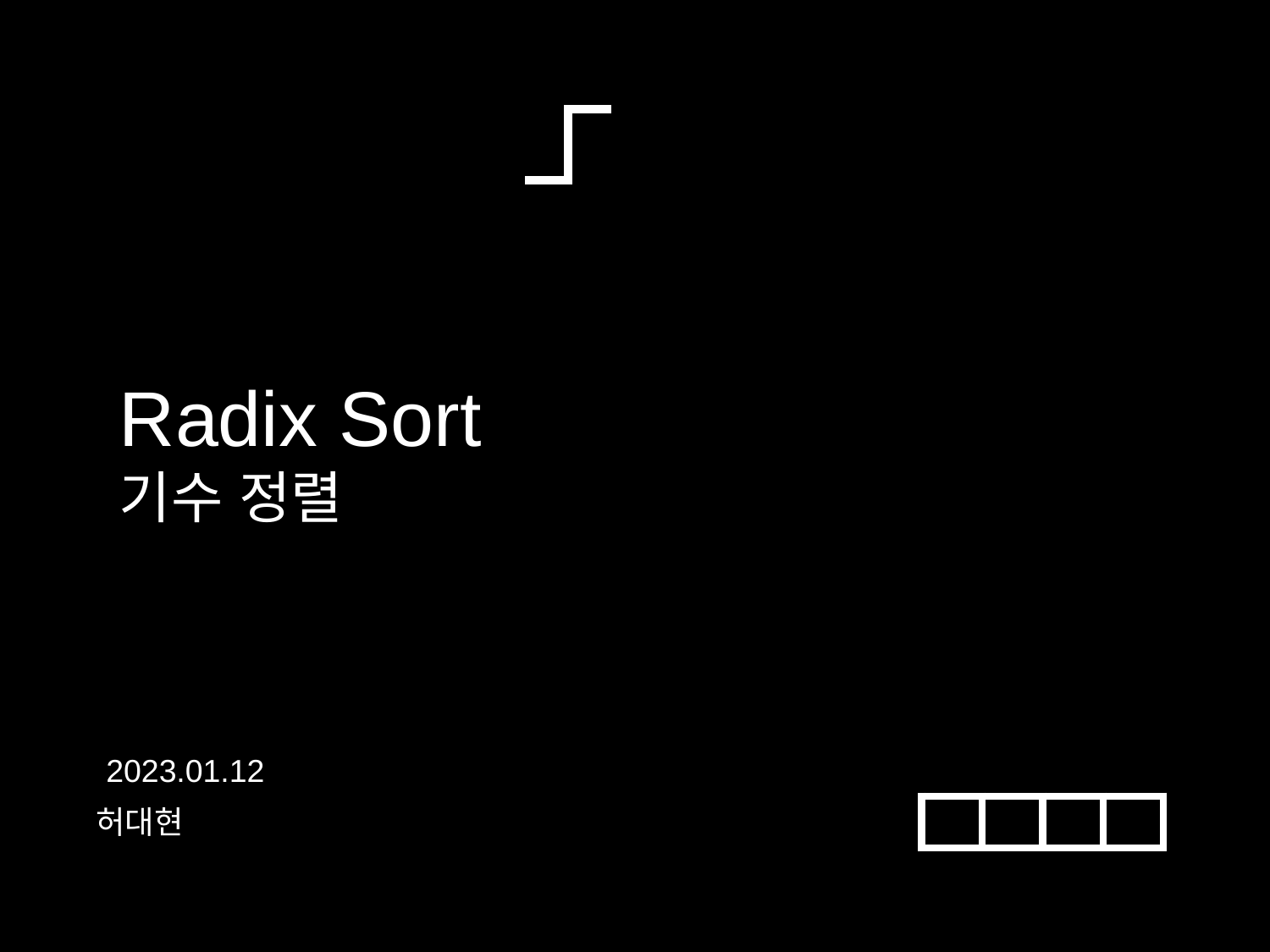

Radix Sort
기수 정렬
2023.01.12
허대현
|  |  |  |  |
| --- | --- | --- | --- |